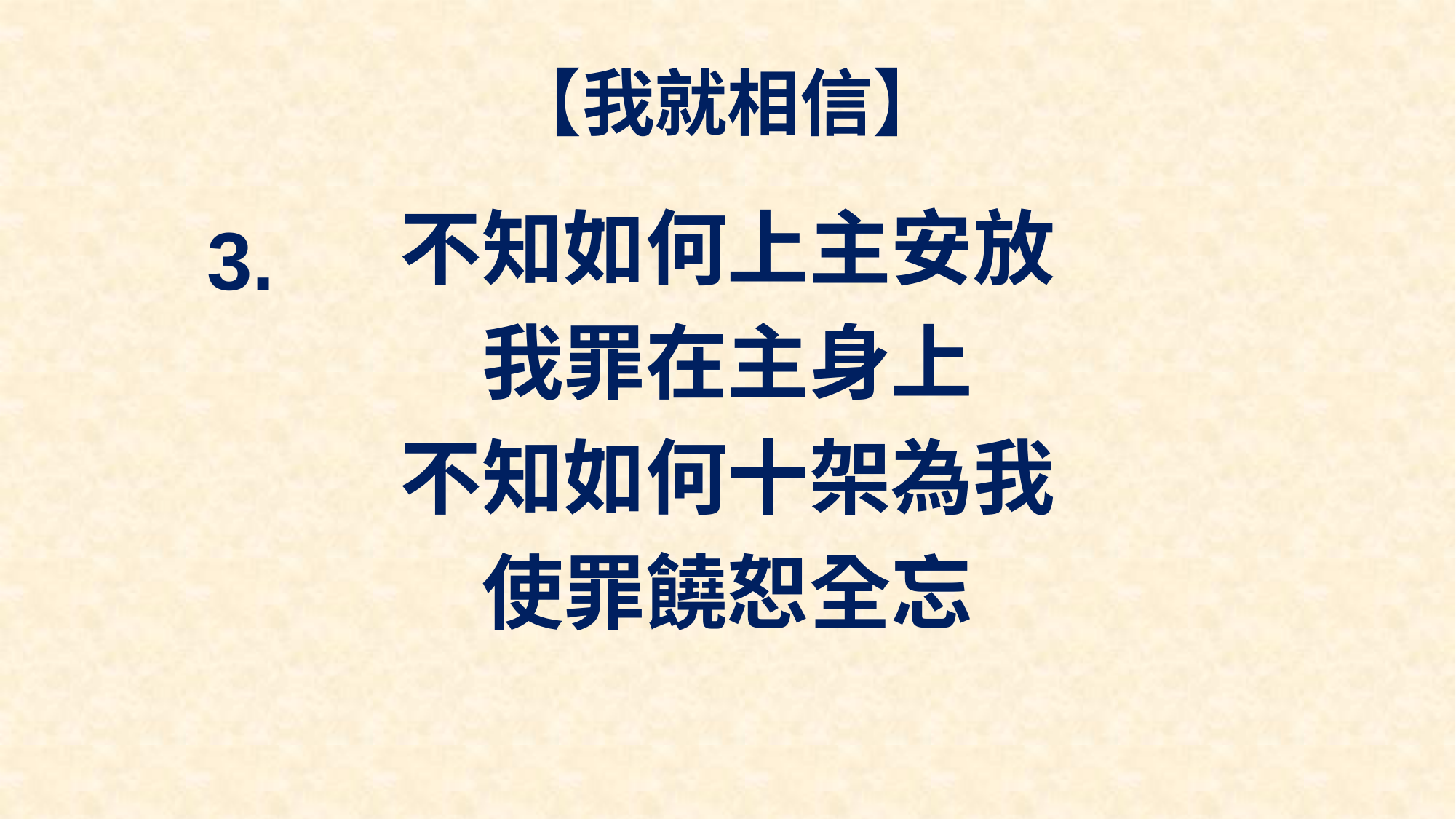

# 【我就相信】
不知如何上主安放
我罪在主身上
不知如何十架為我
使罪饒恕全忘
3.